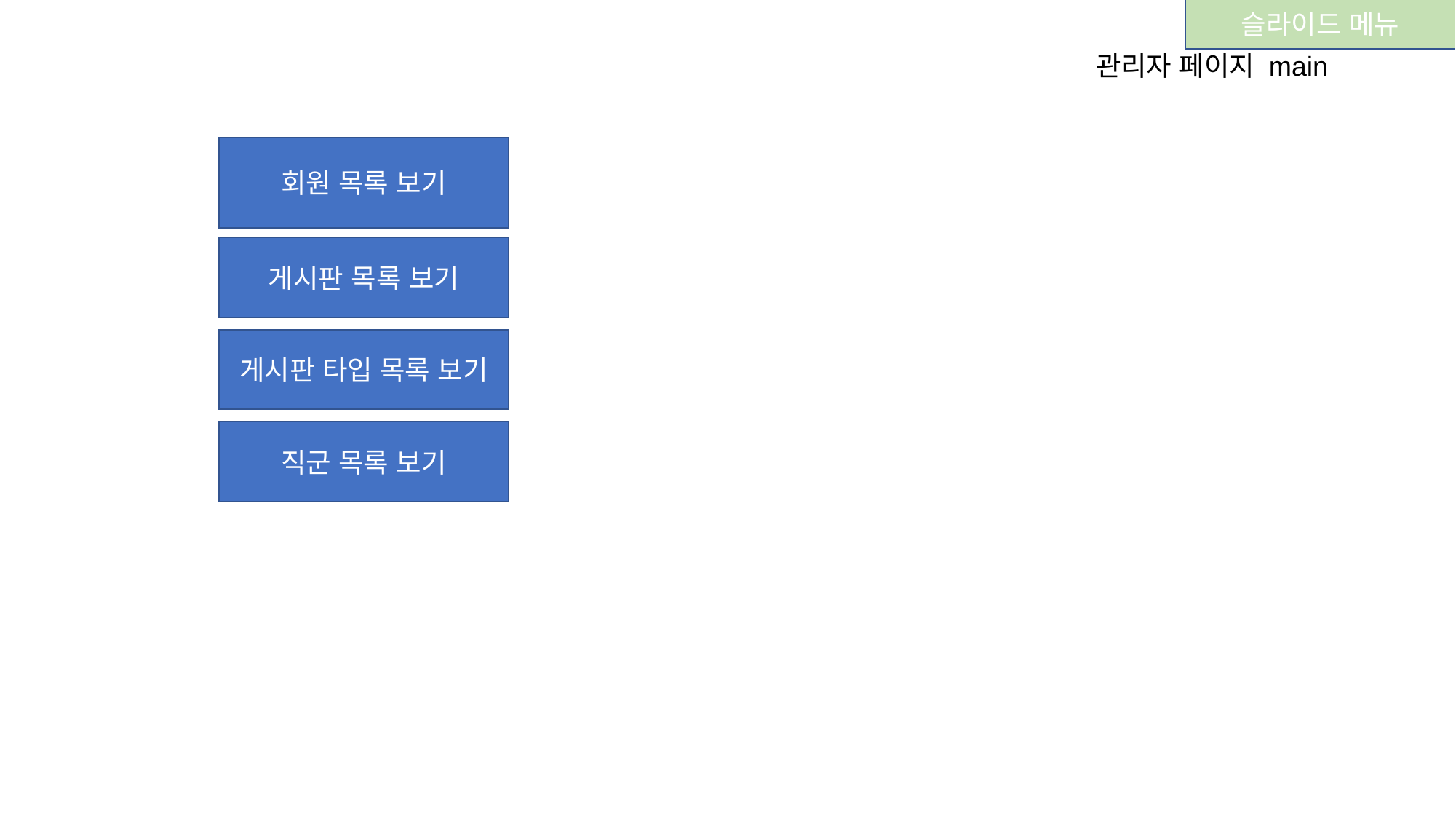

슬라이드 메뉴
관리자 페이지 main
회원 목록 보기
게시판 목록 보기
게시판 타입 목록 보기
직군 목록 보기